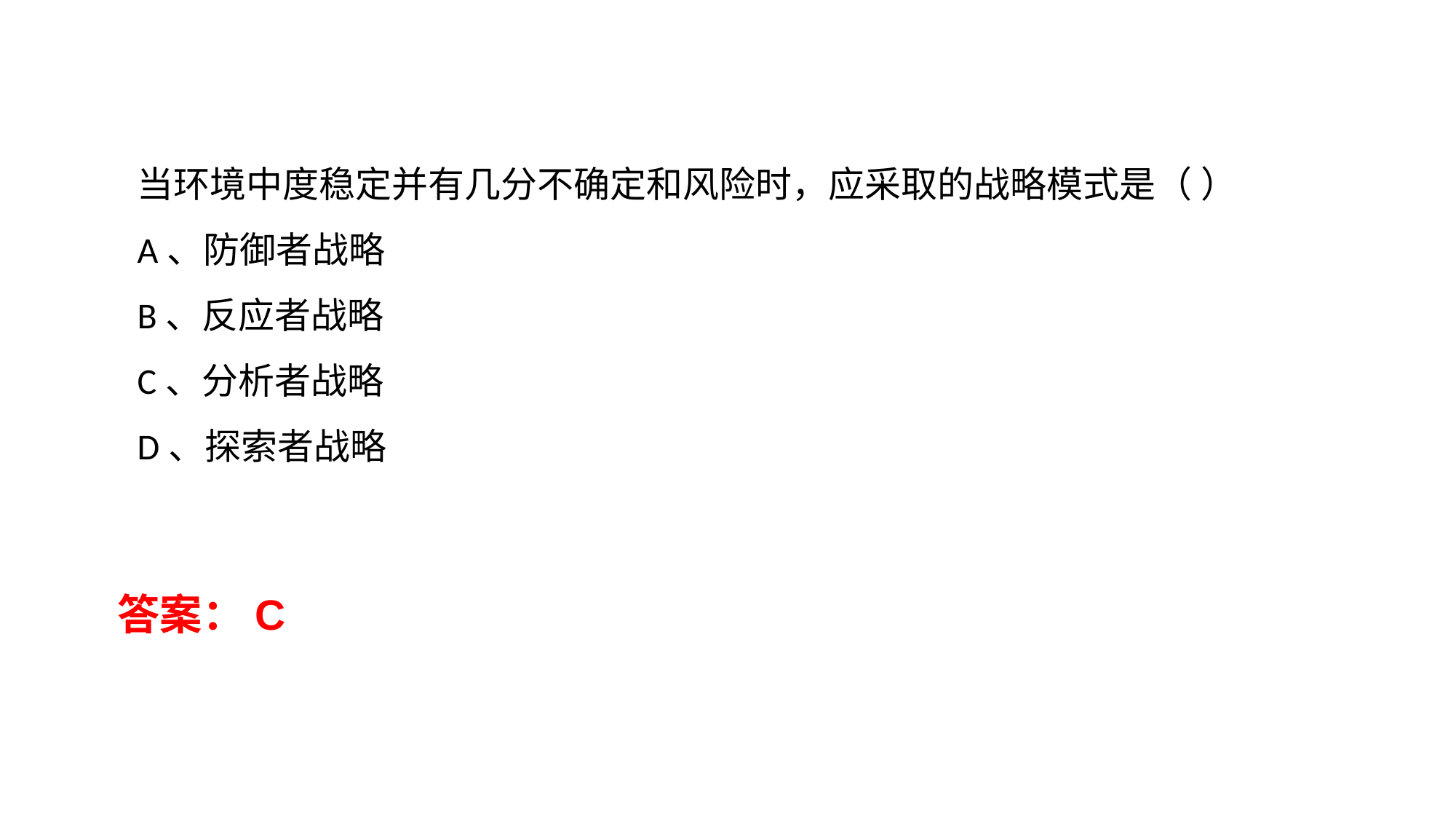

当环境中度稳定并有几分不确定和风险时，应采取的战略模式是（ ）
A、防御者战略
B、反应者战略
C、分析者战略
D、探索者战略
答案：C